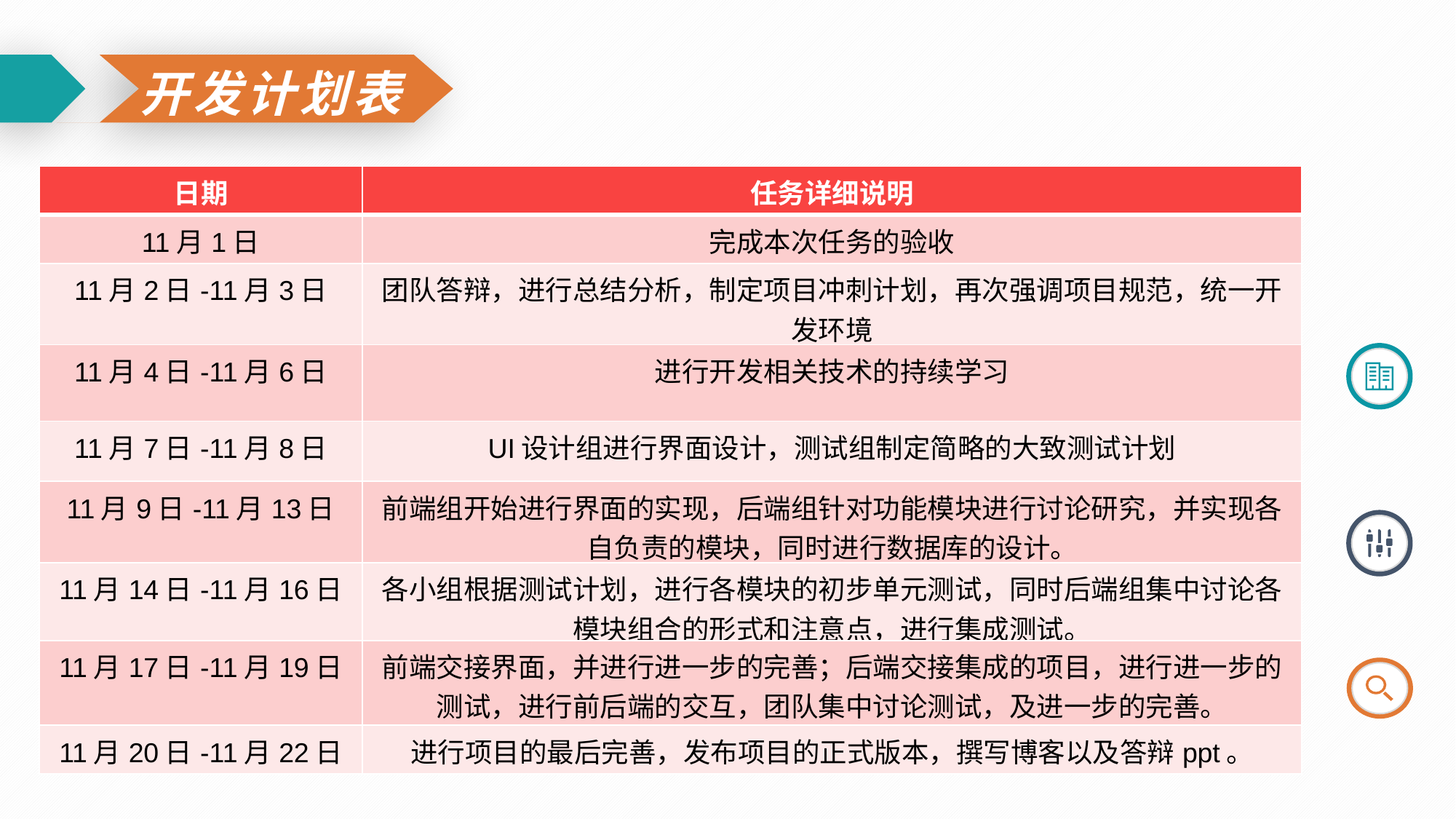

开发计划表

| 日期 | 任务详细说明 |
| --- | --- |
| 11月1日 | 完成本次任务的验收 |
| 11月2日-11月3日 | 团队答辩，进行总结分析，制定项目冲刺计划，再次强调项目规范，统一开发环境 |
| 11月4日-11月6日 | 进行开发相关技术的持续学习 |
| 11月7日-11月8日 | UI设计组进行界面设计，测试组制定简略的大致测试计划 |
| 11月9日-11月13日 | 前端组开始进行界面的实现，后端组针对功能模块进行讨论研究，并实现各自负责的模块，同时进行数据库的设计。 |
| 11月14日-11月16日 | 各小组根据测试计划，进行各模块的初步单元测试，同时后端组集中讨论各模块组合的形式和注意点，进行集成测试。 |
| 11月17日-11月19日 | 前端交接界面，并进行进一步的完善；后端交接集成的项目，进行进一步的测试，进行前后端的交互，团队集中讨论测试，及进一步的完善。 |
| 11月20日-11月22日 | 进行项目的最后完善，发布项目的正式版本，撰写博客以及答辩ppt。 |